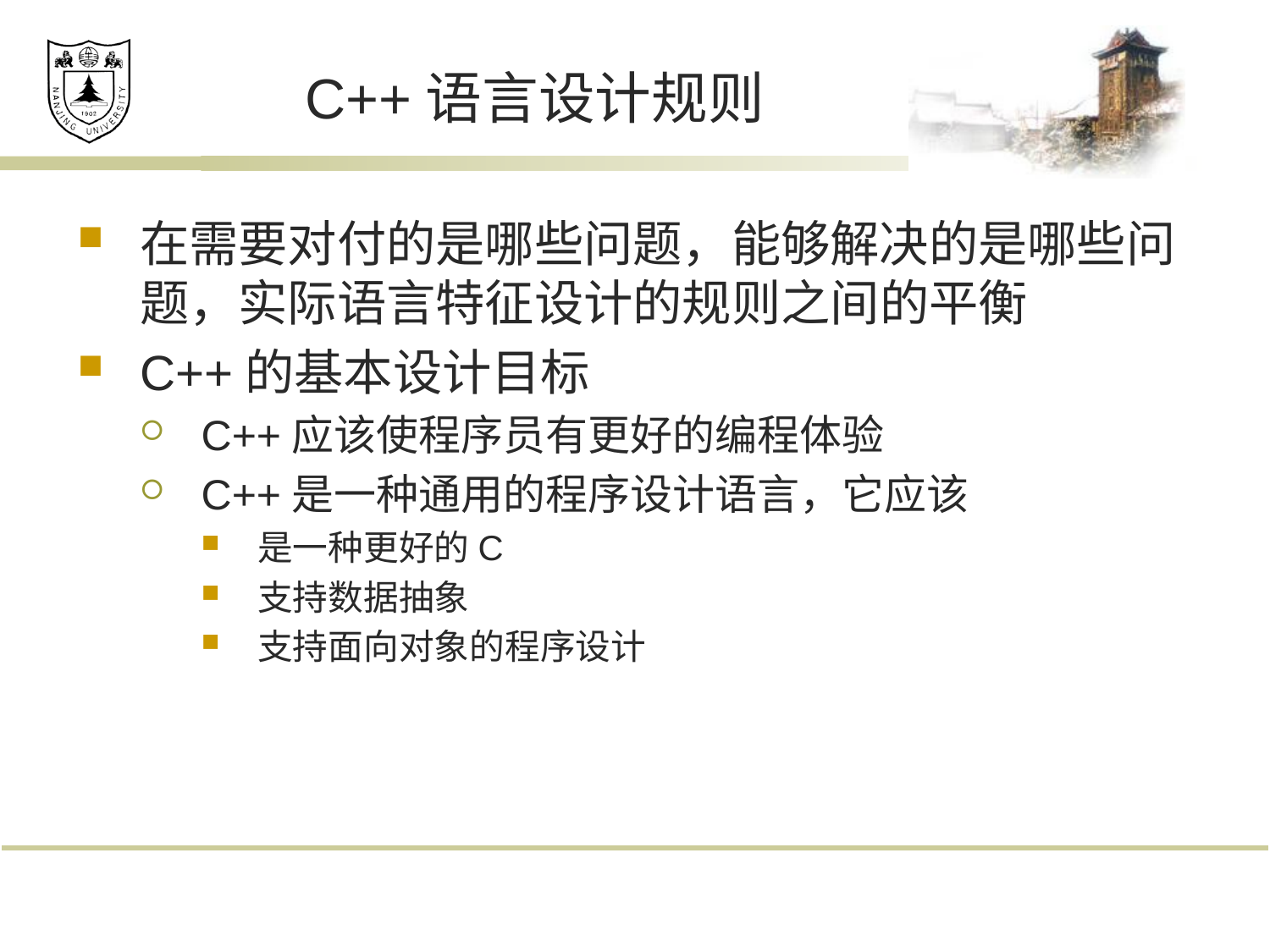

# C++语言设计规则
在需要对付的是哪些问题，能够解决的是哪些问题，实际语言特征设计的规则之间的平衡
C++的基本设计目标
C++应该使程序员有更好的编程体验
C++是一种通用的程序设计语言，它应该
是一种更好的C
支持数据抽象
支持面向对象的程序设计

15